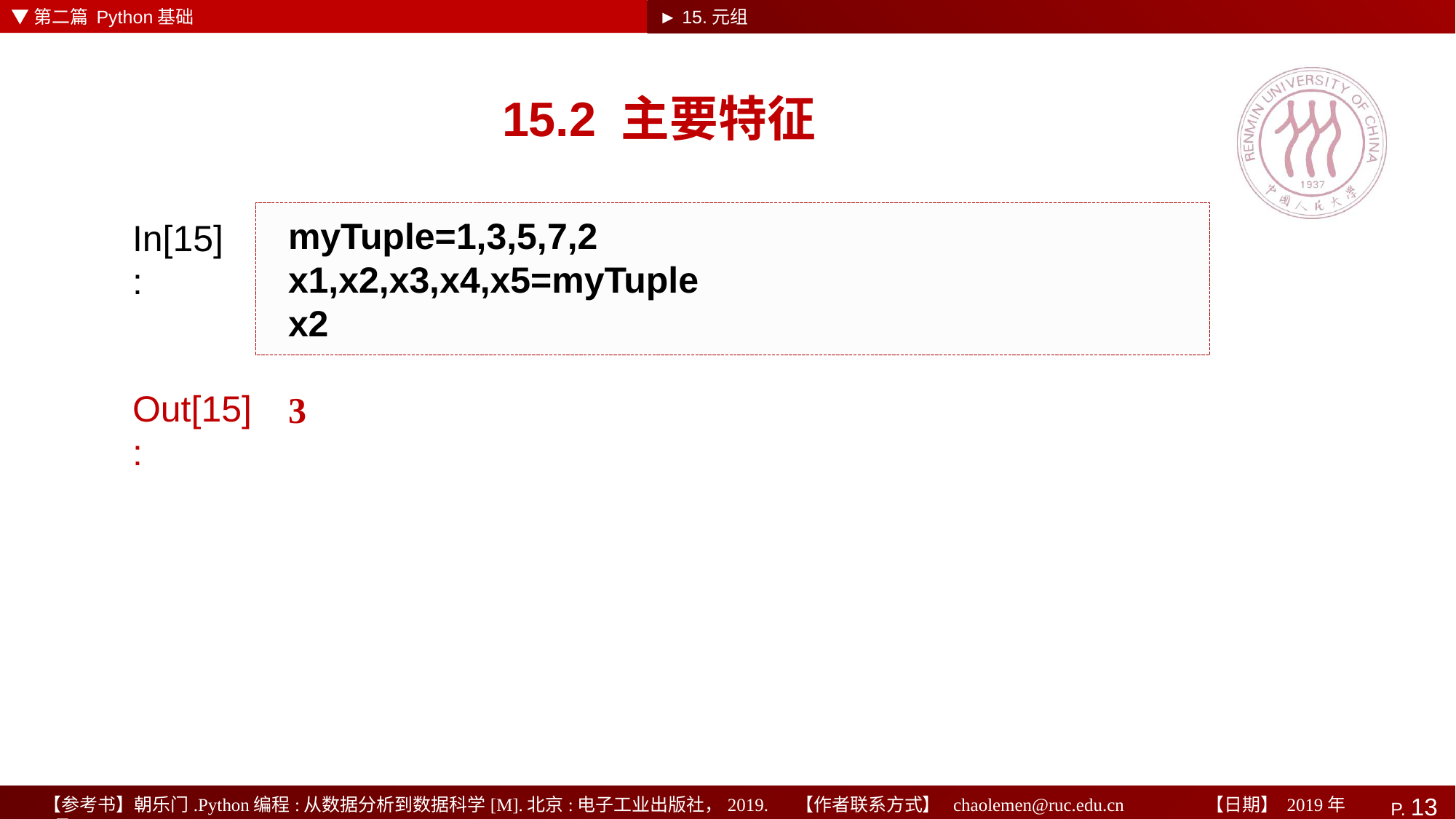

▼第二篇 Python基础
► 15.元组
# 15.2 主要特征
myTuple=1,3,5,7,2
x1,x2,x3,x4,x5=myTuple
x2
In[15]:
3
Out[15]: